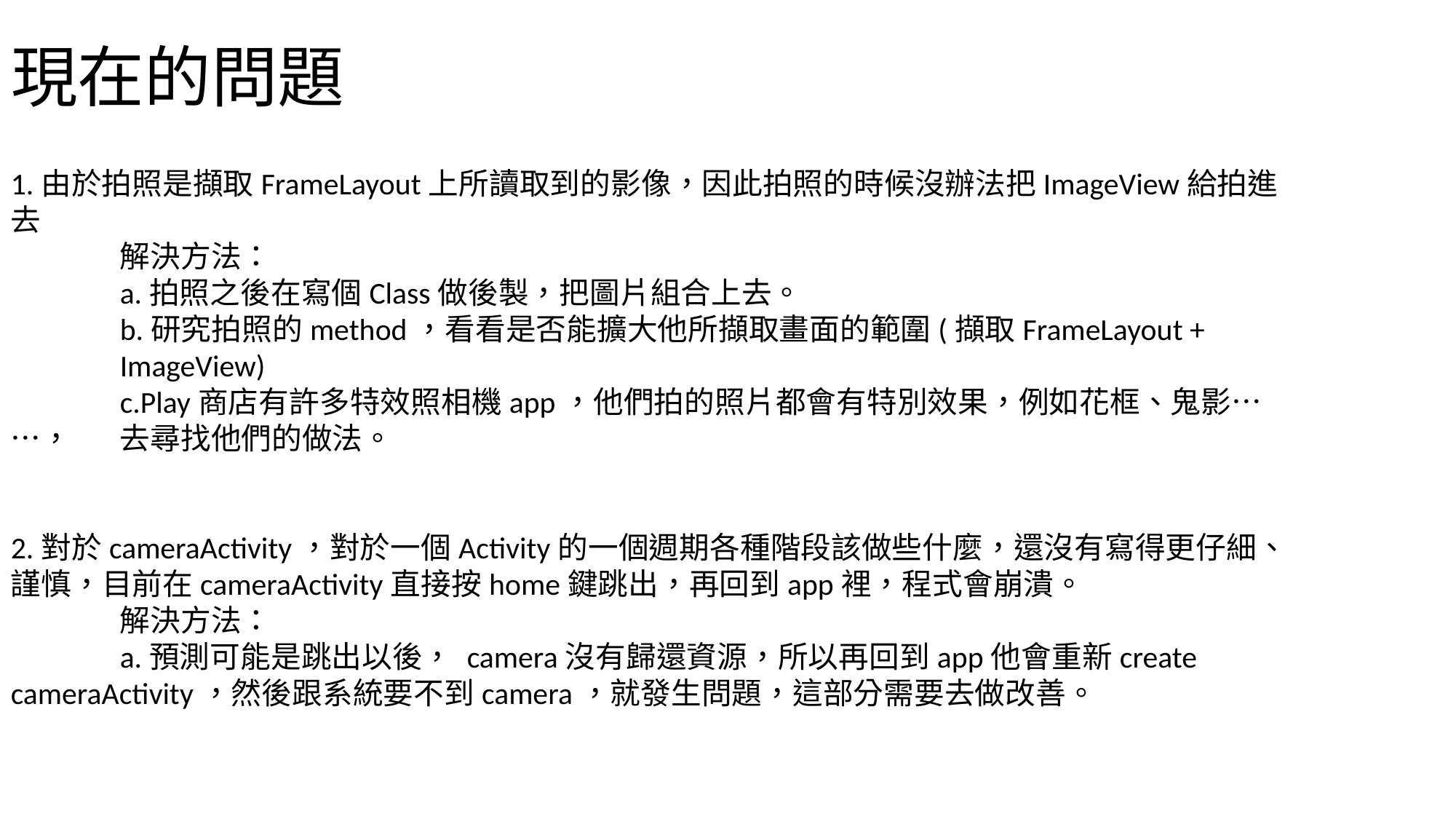

# 現在的問題
1.由於拍照是擷取FrameLayout上所讀取到的影像，因此拍照的時候沒辦法把ImageView給拍進去
	解決方法：
	a.拍照之後在寫個Class做後製，把圖片組合上去。
	b.研究拍照的method，看看是否能擴大他所擷取畫面的範圍(擷取FrameLayout + 	ImageView)
	c.Play商店有許多特效照相機app，他們拍的照片都會有特別效果，例如花框、鬼影……，	去尋找他們的做法。

2.對於cameraActivity，對於一個Activity的一個週期各種階段該做些什麼，還沒有寫得更仔細、謹慎，目前在cameraActivity直接按home鍵跳出，再回到app裡，程式會崩潰。
	解決方法：
	a.預測可能是跳出以後， camera沒有歸還資源，所以再回到app他會重新create 	cameraActivity，然後跟系統要不到camera，就發生問題，這部分需要去做改善。